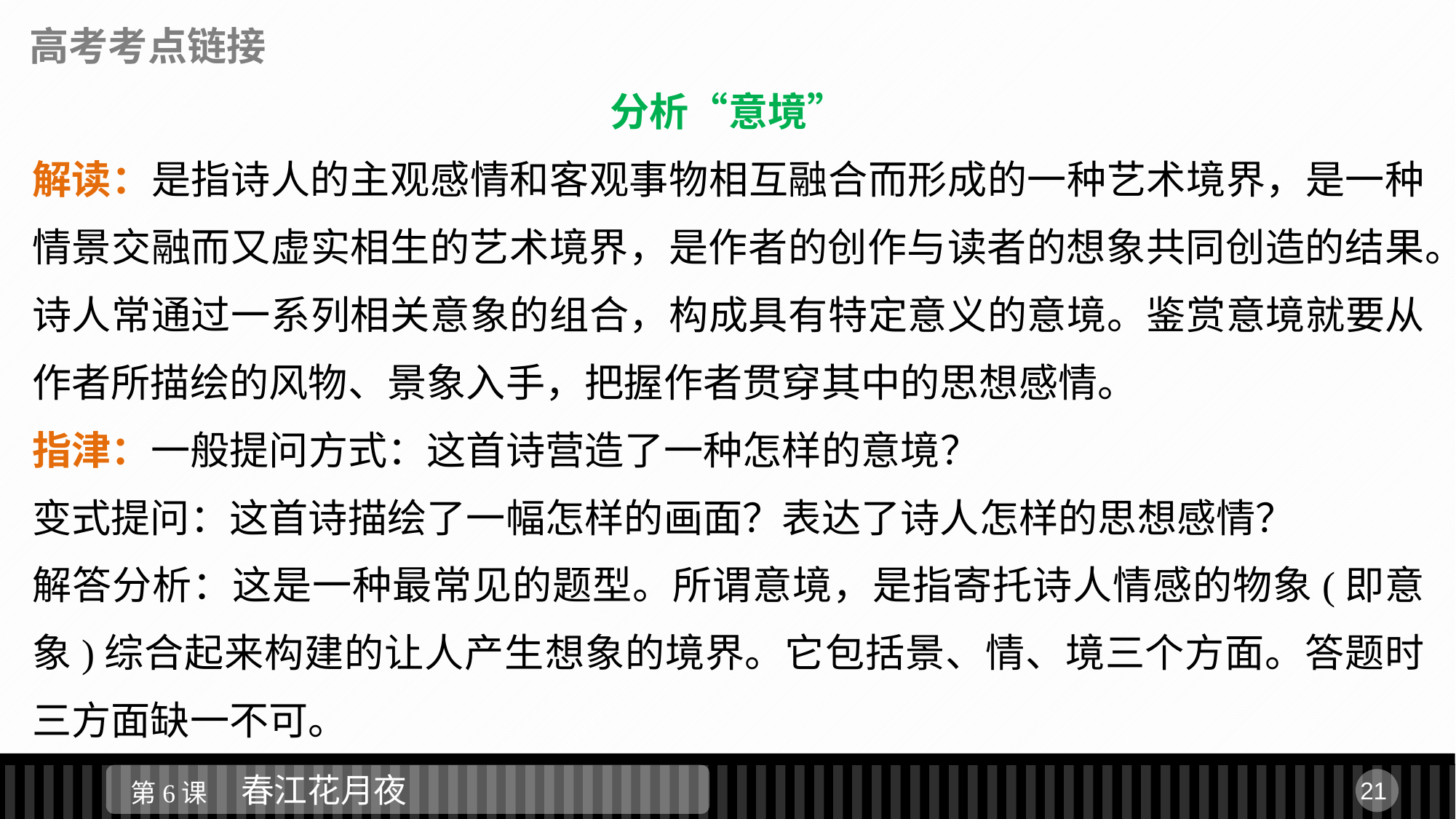

高考考点链接
分析“意境”
解读：是指诗人的主观感情和客观事物相互融合而形成的一种艺术境界，是一种情景交融而又虚实相生的艺术境界，是作者的创作与读者的想象共同创造的结果。诗人常通过一系列相关意象的组合，构成具有特定意义的意境。鉴赏意境就要从作者所描绘的风物、景象入手，把握作者贯穿其中的思想感情。
指津：一般提问方式：这首诗营造了一种怎样的意境？
变式提问：这首诗描绘了一幅怎样的画面？表达了诗人怎样的思想感情？
解答分析：这是一种最常见的题型。所谓意境，是指寄托诗人情感的物象(即意象)综合起来构建的让人产生想象的境界。它包括景、情、境三个方面。答题时三方面缺一不可。